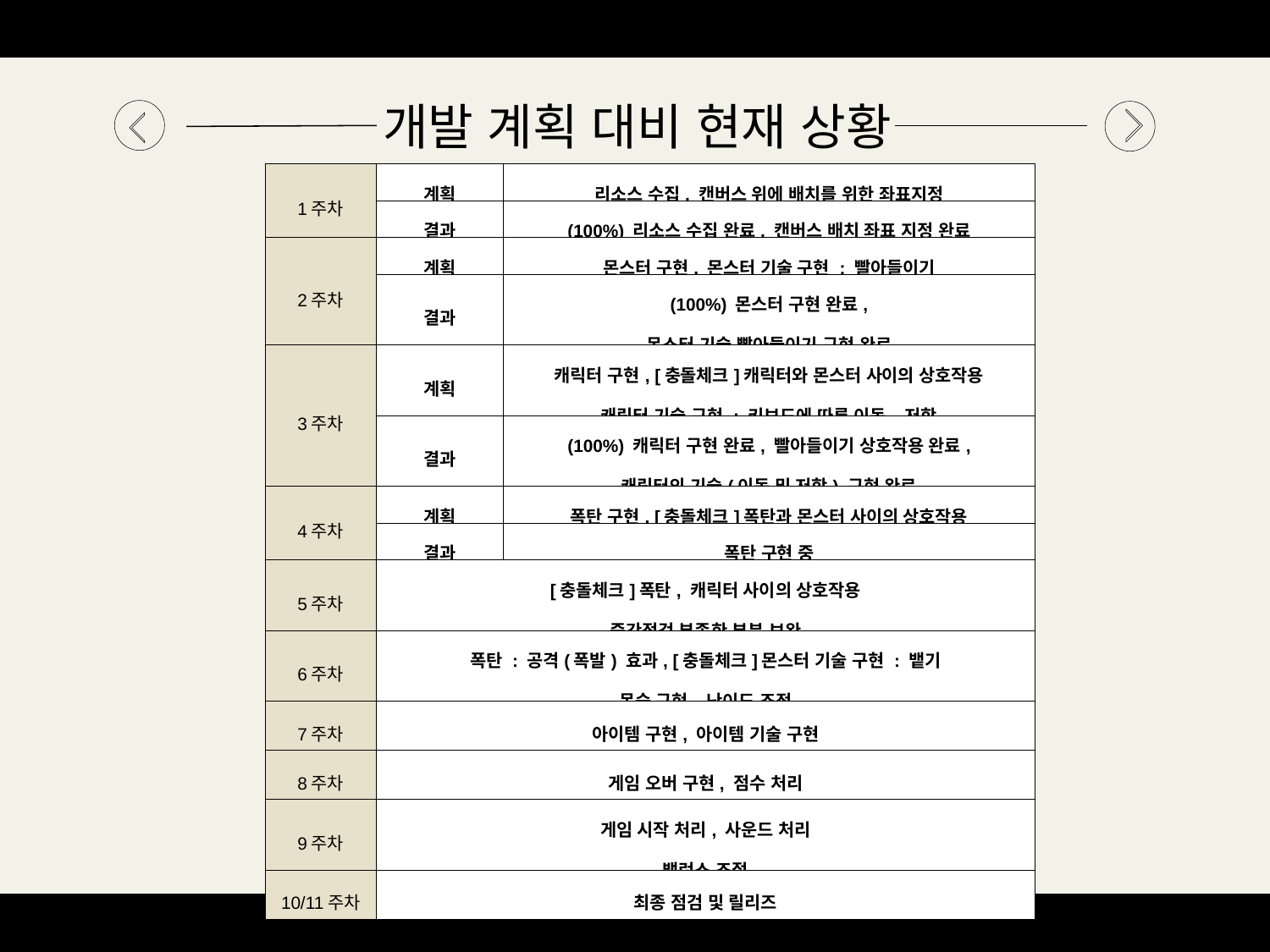

개발 계획 대비 현재 상황

| 1주차 | 계획 | 리소스 수집, 캔버스 위에 배치를 위한 좌표지정 |
| --- | --- | --- |
|  | 결과 | (100%) 리소스 수집 완료, 캔버스 배치 좌표 지정 완료 |
| 2주차 | 계획 | 몬스터 구현, 몬스터 기술 구현 : 빨아들이기 |
|  | 결과 | (100%) 몬스터 구현 완료, 몬스터 기술 빨아들이기 구현 완료 |
| 3주차 | 계획 | 캐릭터 구현, [충돌체크]캐릭터와 몬스터 사이의 상호작용 캐릭터 기술 구현 : 키보드에 따른 이동, 저항 |
|  | 결과 | (100%) 캐릭터 구현 완료, 빨아들이기 상호작용 완료, 캐릭터의 기술(이동 및 저항) 구현 완료 |
| 4주차 | 계획 | 폭탄 구현, [충돌체크]폭탄과 몬스터 사이의 상호작용 |
|  | 결과 | 폭탄 구현 중 |
| 5주차 | [충돌체크]폭탄, 캐릭터 사이의 상호작용 중간점검 부족한 부분 보완 |  |
| 6주차 | 폭탄 : 공격(폭발) 효과, [충돌체크]몬스터 기술 구현 : 뱉기 목숨 구현, 난이도 조정 |  |
| 7주차 | 아이템 구현, 아이템 기술 구현 |  |
| 8주차 | 게임 오버 구현, 점수 처리 |  |
| 9주차 | 게임 시작 처리, 사운드 처리 밸런스 조절 |  |
| 10/11주차 | 최종 점검 및 릴리즈 |  |